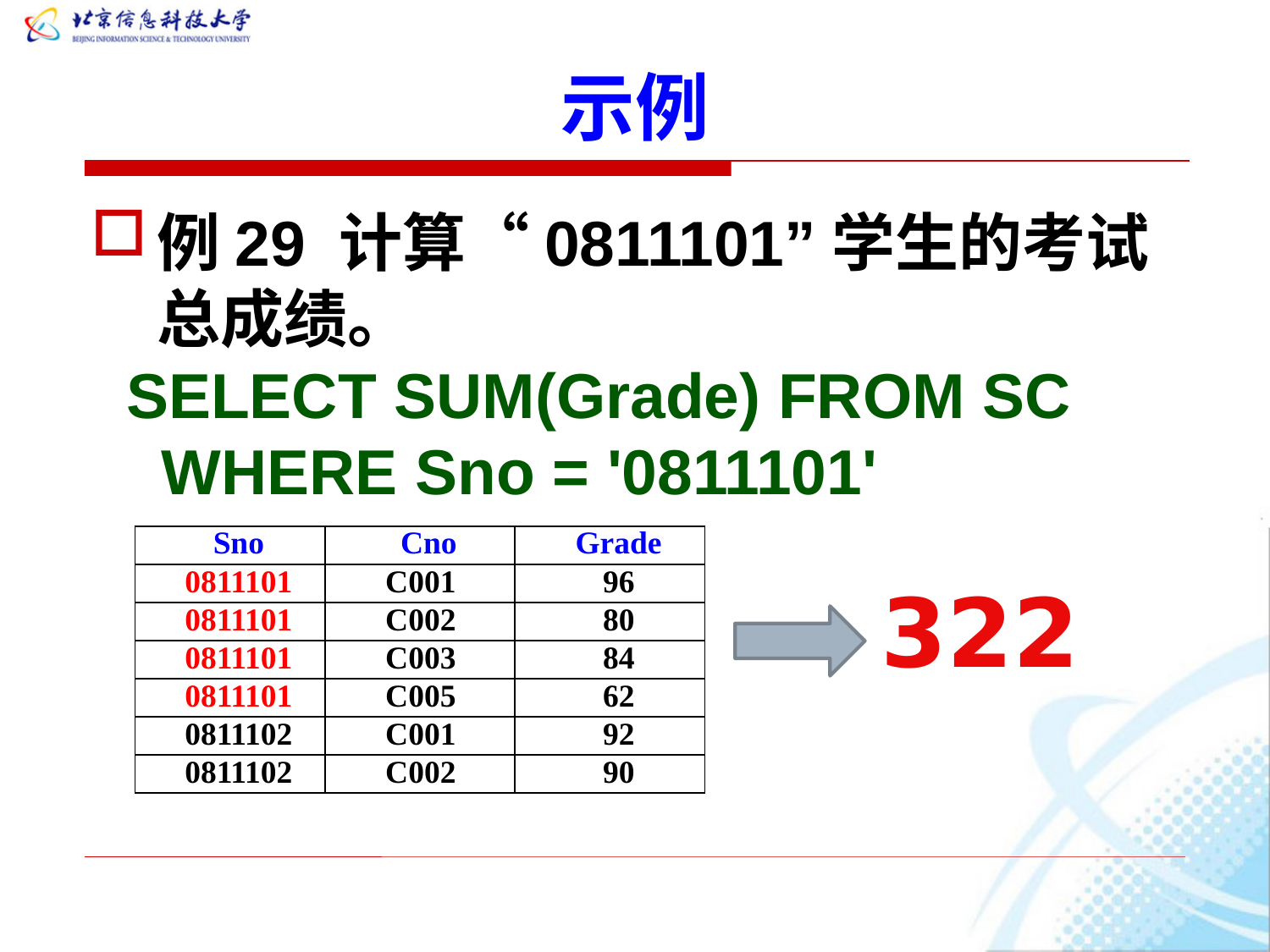

# 示例
例29 计算“0811101”学生的考试总成绩。
  SELECT SUM(Grade) FROM SC
    WHERE Sno = '0811101'
| Sno | Cno | Grade |
| --- | --- | --- |
| 0811101 | C001 | 96 |
| 0811101 | C002 | 80 |
| 0811101 | C003 | 84 |
| 0811101 | C005 | 62 |
| 0811102 | C001 | 92 |
| 0811102 | C002 | 90 |
322

52